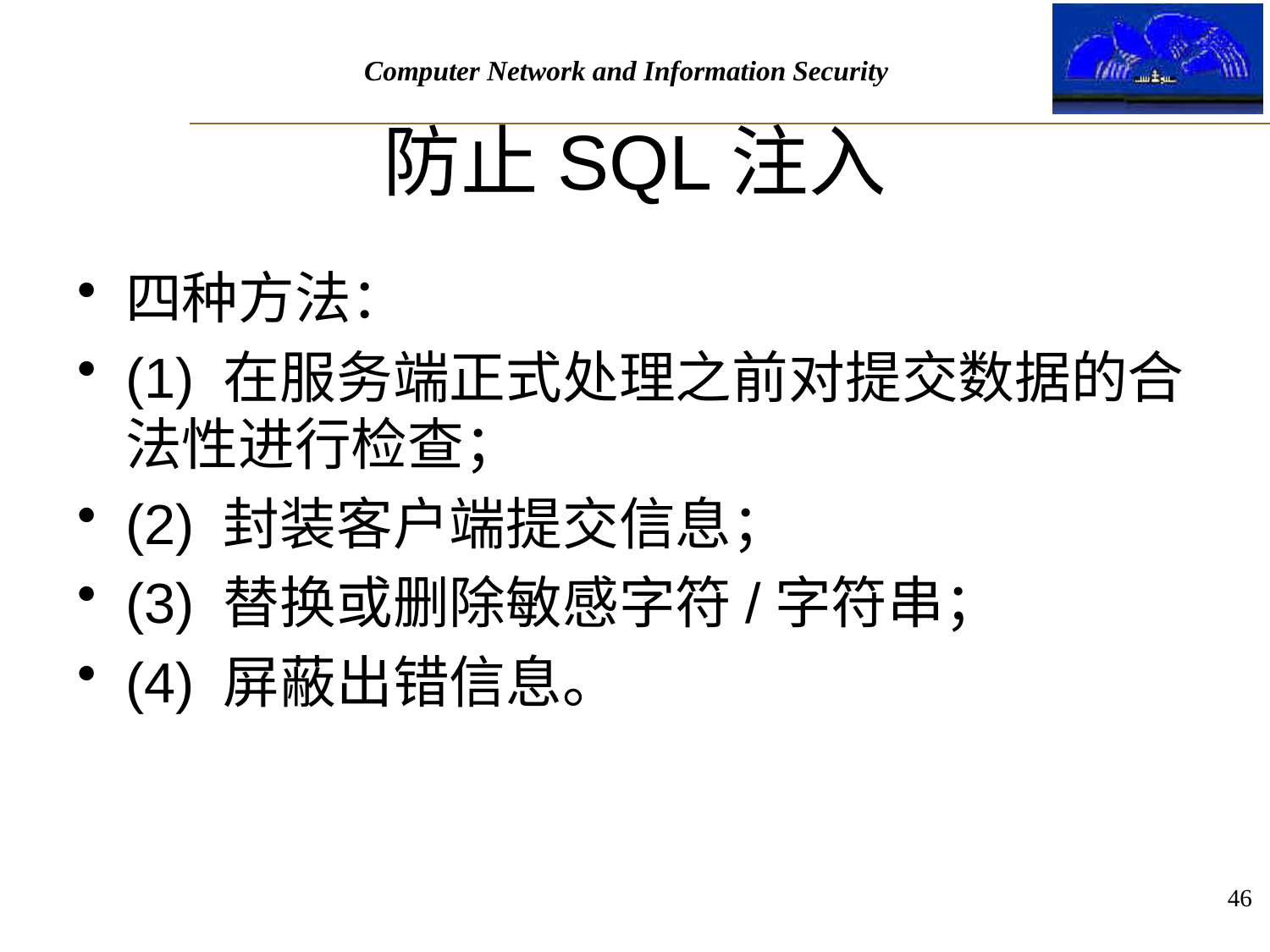

# 防止SQL注入
四种方法：
(1) 在服务端正式处理之前对提交数据的合法性进行检查；
(2) 封装客户端提交信息；
(3) 替换或删除敏感字符/字符串；
(4) 屏蔽出错信息。
46